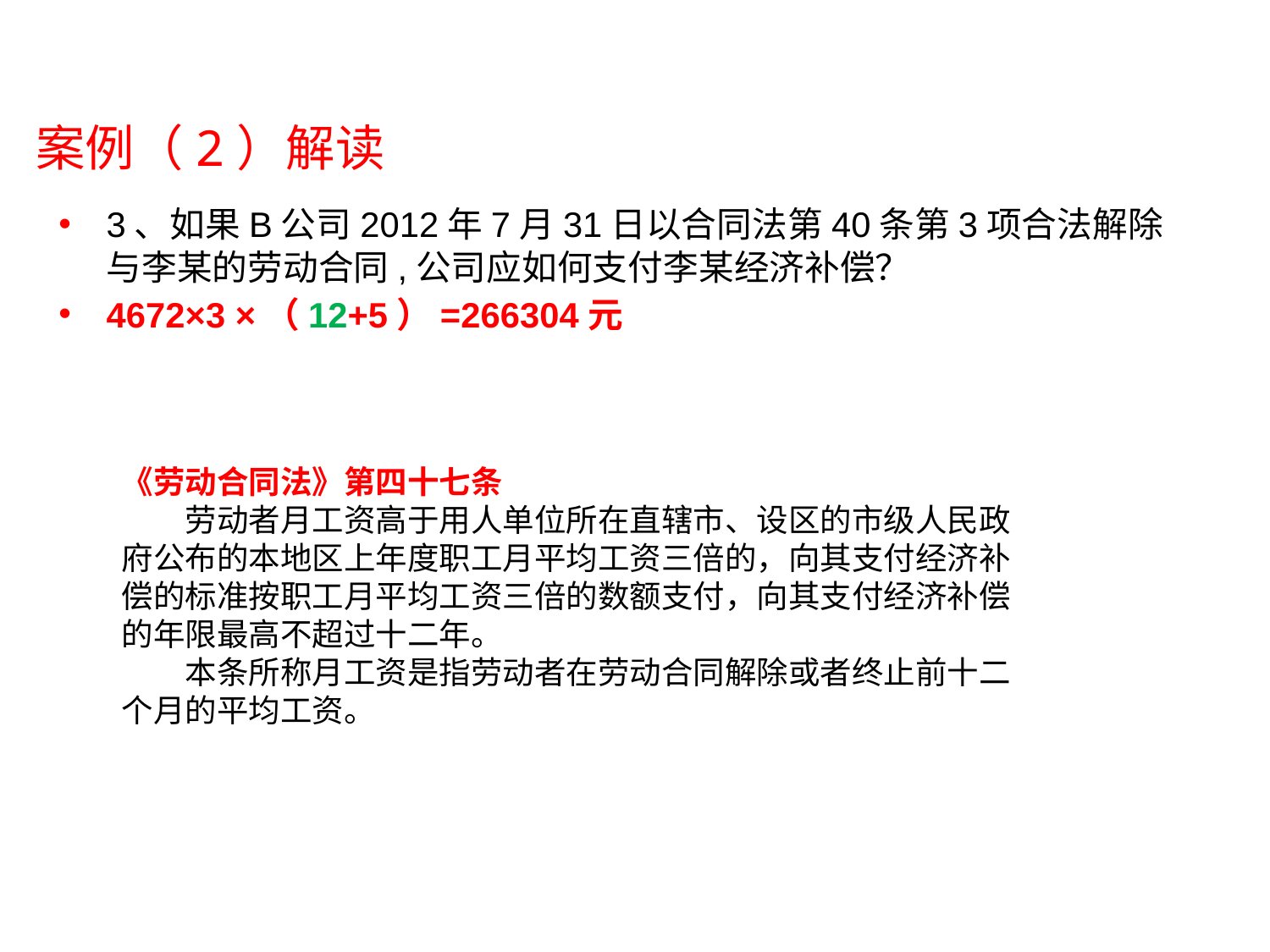

案例（2）解读
3、如果B公司2012年7月31日以合同法第40条第3项合法解除与李某的劳动合同,公司应如何支付李某经济补偿？
4672×3 ×（12+5）=266304元
《劳动合同法》第四十七条
　　劳动者月工资高于用人单位所在直辖市、设区的市级人民政府公布的本地区上年度职工月平均工资三倍的，向其支付经济补偿的标准按职工月平均工资三倍的数额支付，向其支付经济补偿的年限最高不超过十二年。
　　本条所称月工资是指劳动者在劳动合同解除或者终止前十二个月的平均工资。